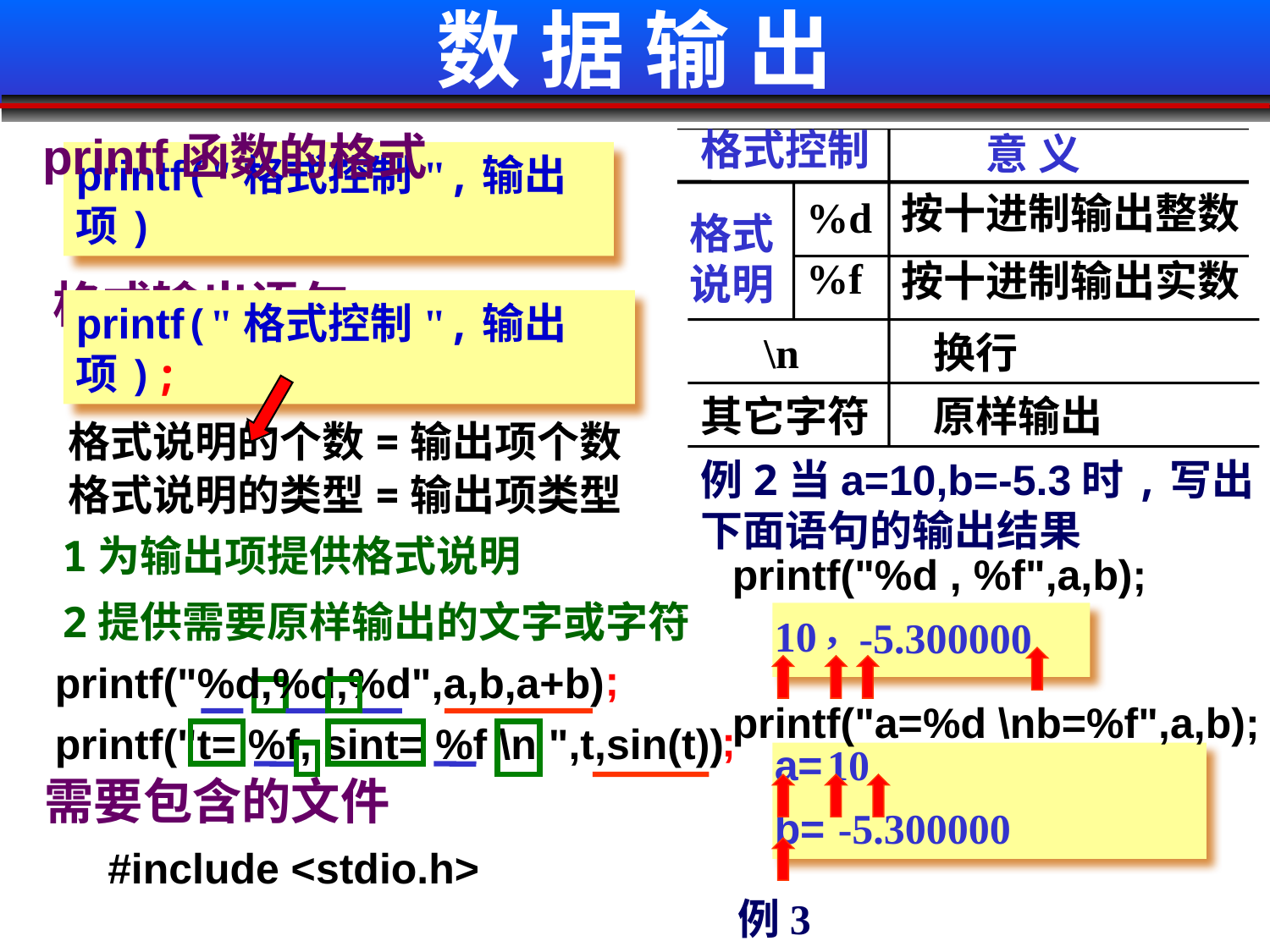

# 数 据 输 出

格式控制
意 义

格式说明

 printf函数的格式
按十进制输出整数
%d
printf("格式控制",输出项)
%f
按十进制输出实数
 格式输出语句
\n
换行
printf("格式控制",输出项);

其它字符
原样输出
格式说明的个数=输出项个数
例2当a=10,b=-5.3时,写出下面语句的输出结果
格式说明的类型=输出项类型
1为输出项提供格式说明
printf("%d , %f",a,b);
,
2提供需要原样输出的文字或字符
10

-5.300000
;

printf("%d,%d,%d",a,b,a+b)

printf("a=%d \nb=%f",a,b);
;
 printf("t= %f, sint= %f \n ",t,sin(t))

a=
10

需要包含的文件

b=
-5.300000
#include <stdio.h>

例3